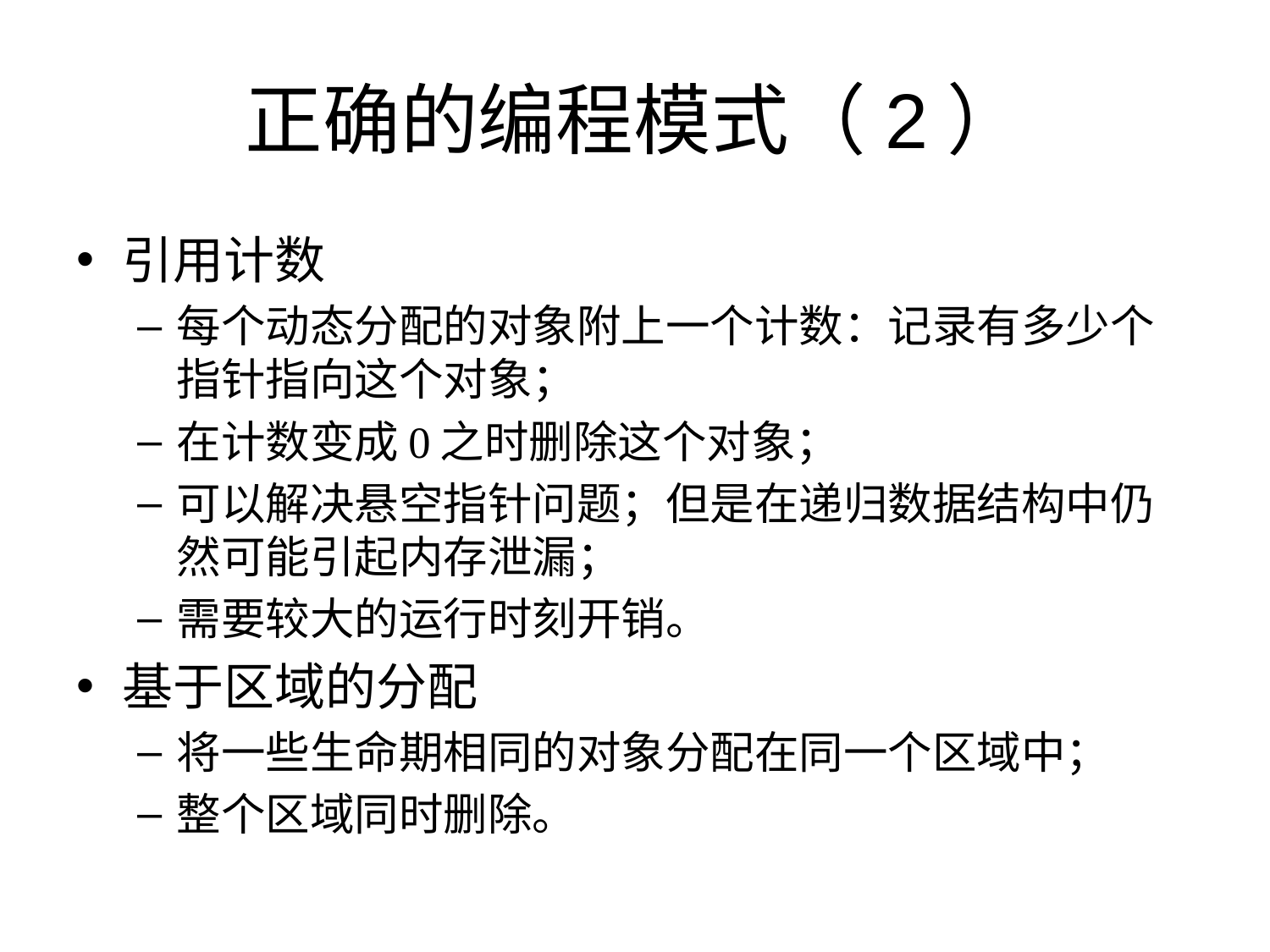

# 正确的编程模式（2）
引用计数
每个动态分配的对象附上一个计数：记录有多少个指针指向这个对象；
在计数变成0之时删除这个对象；
可以解决悬空指针问题；但是在递归数据结构中仍然可能引起内存泄漏；
需要较大的运行时刻开销。
基于区域的分配
将一些生命期相同的对象分配在同一个区域中；
整个区域同时删除。